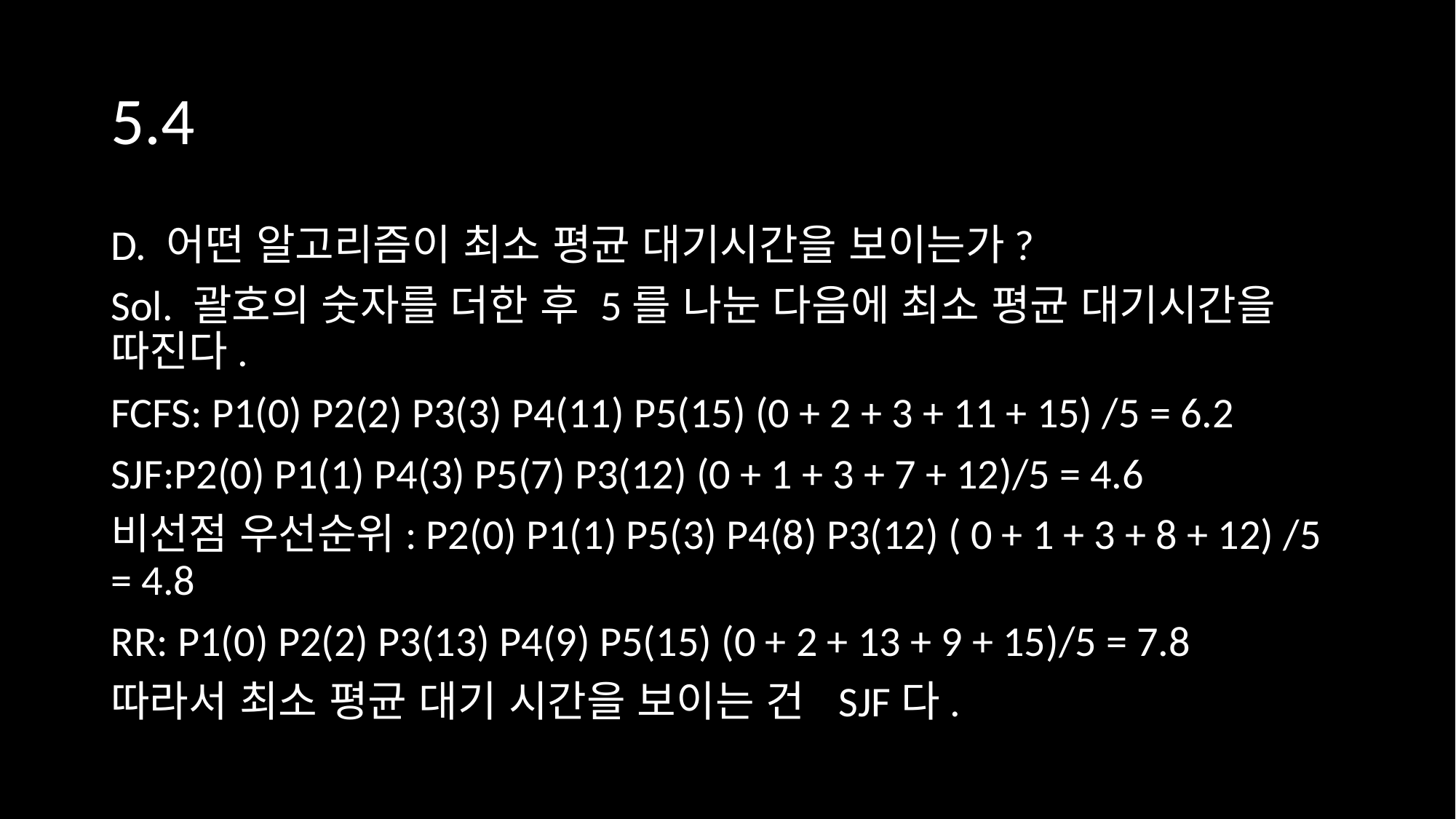

# 5.4
D. 어떤 알고리즘이 최소 평균 대기시간을 보이는가?
Sol. 괄호의 숫자를 더한 후 5를 나눈 다음에 최소 평균 대기시간을 따진다.
FCFS: P1(0) P2(2) P3(3) P4(11) P5(15) (0 + 2 + 3 + 11 + 15) /5 = 6.2
SJF:P2(0) P1(1) P4(3) P5(7) P3(12) (0 + 1 + 3 + 7 + 12)/5 = 4.6
비선점 우선순위: P2(0) P1(1) P5(3) P4(8) P3(12) ( 0 + 1 + 3 + 8 + 12) /5 = 4.8
RR: P1(0) P2(2) P3(13) P4(9) P5(15) (0 + 2 + 13 + 9 + 15)/5 = 7.8
따라서 최소 평균 대기 시간을 보이는 건  SJF다.